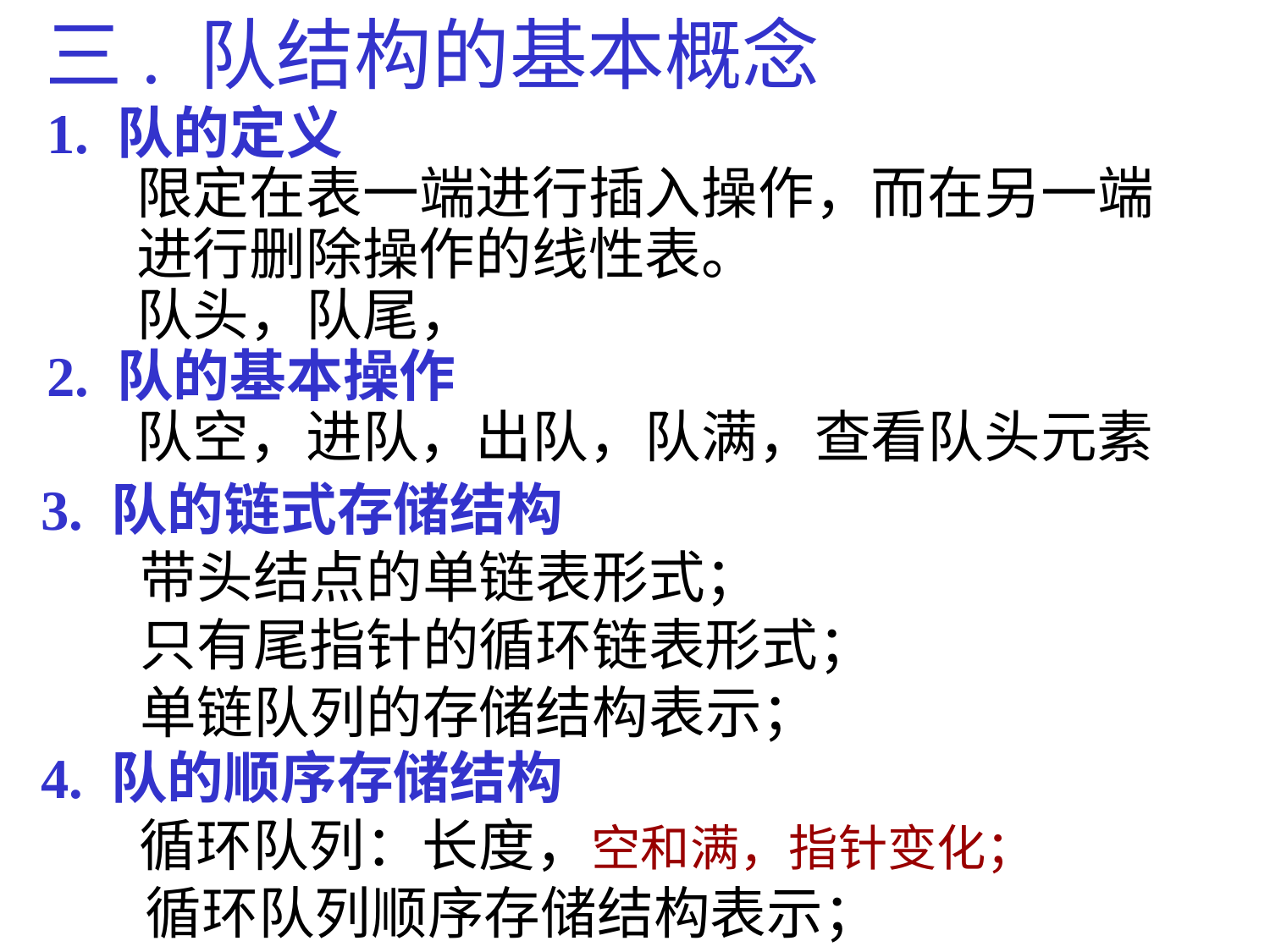

三. 队结构的基本概念
1. 队的定义
      限定在表一端进行插入操作，而在另一端
      进行删除操作的线性表。
      队头，队尾，
2. 队的基本操作
      队空，进队，出队，队满，查看队头元素
  3. 队的链式存储结构
         带头结点的单链表形式；
         只有尾指针的循环链表形式；
         单链队列的存储结构表示；
  4. 队的顺序存储结构
	循环队列：长度，空和满，指针变化；
           循环队列顺序存储结构表示；